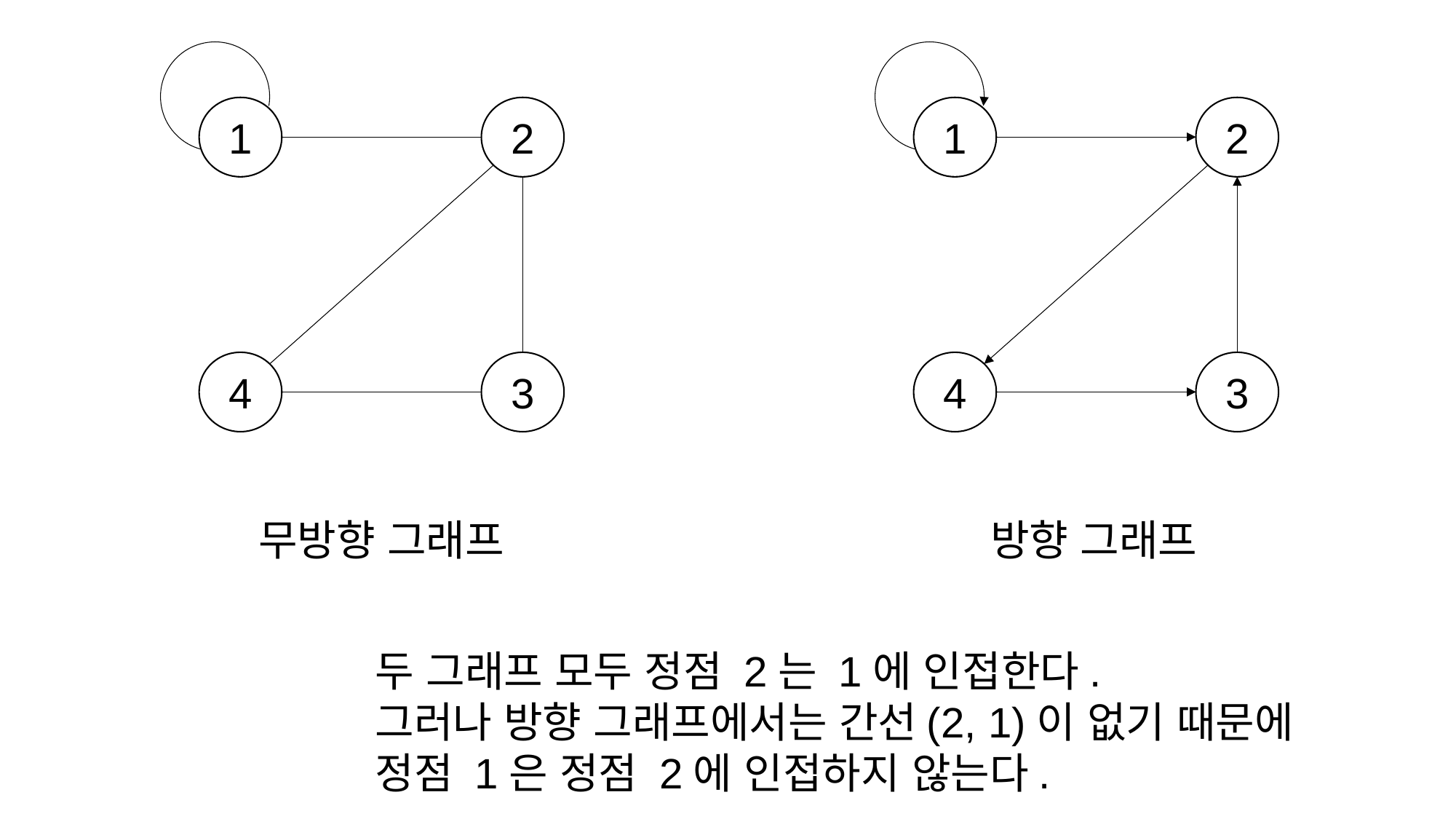

1
2
1
2
4
3
4
3
무방향 그래프
방향 그래프
두 그래프 모두 정점 2는 1에 인접한다.
그러나 방향 그래프에서는 간선(2, 1)이 없기 때문에
정점 1은 정점 2에 인접하지 않는다.